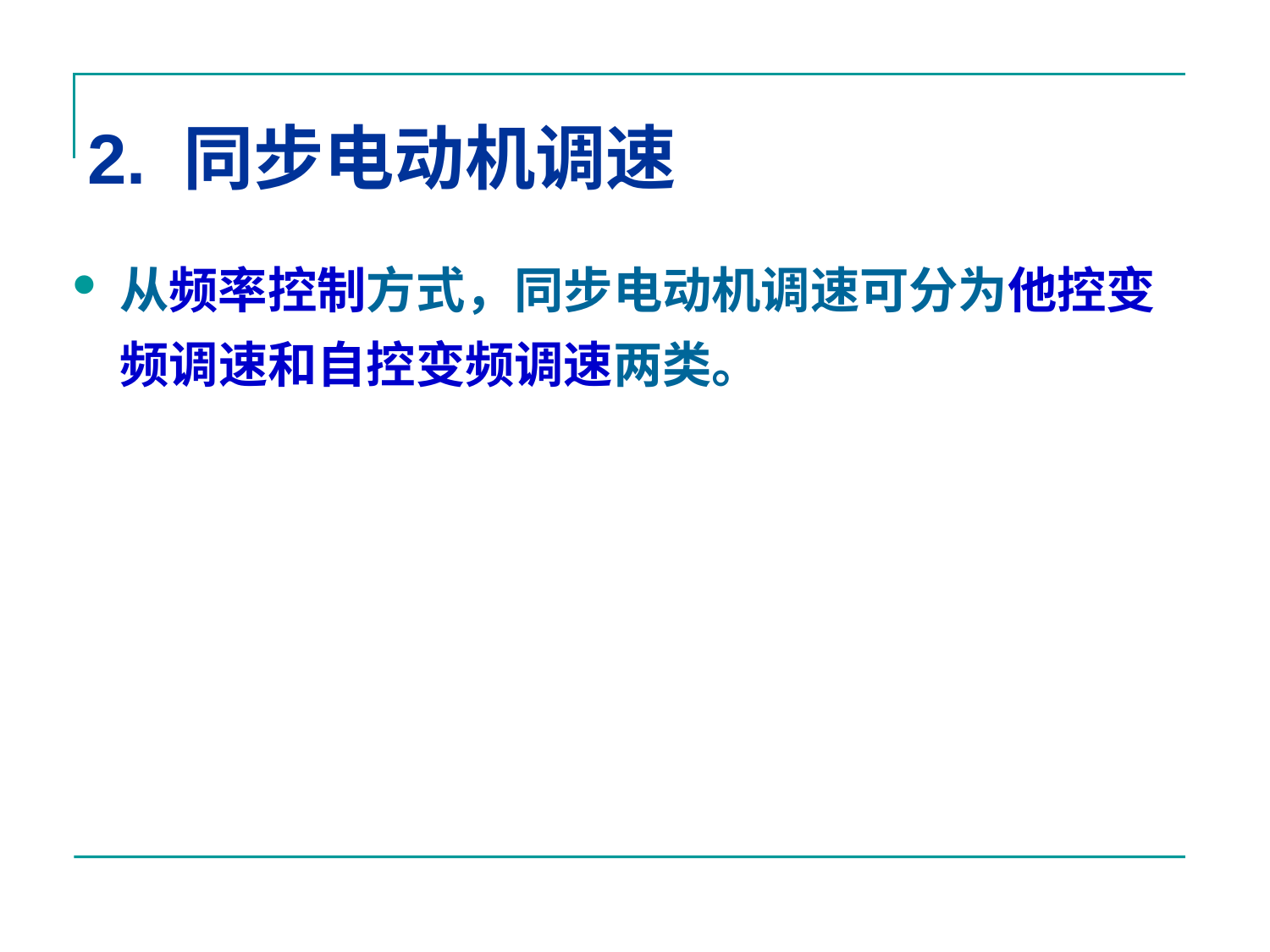

# 2. 同步电动机调速
从频率控制方式，同步电动机调速可分为他控变频调速和自控变频调速两类。